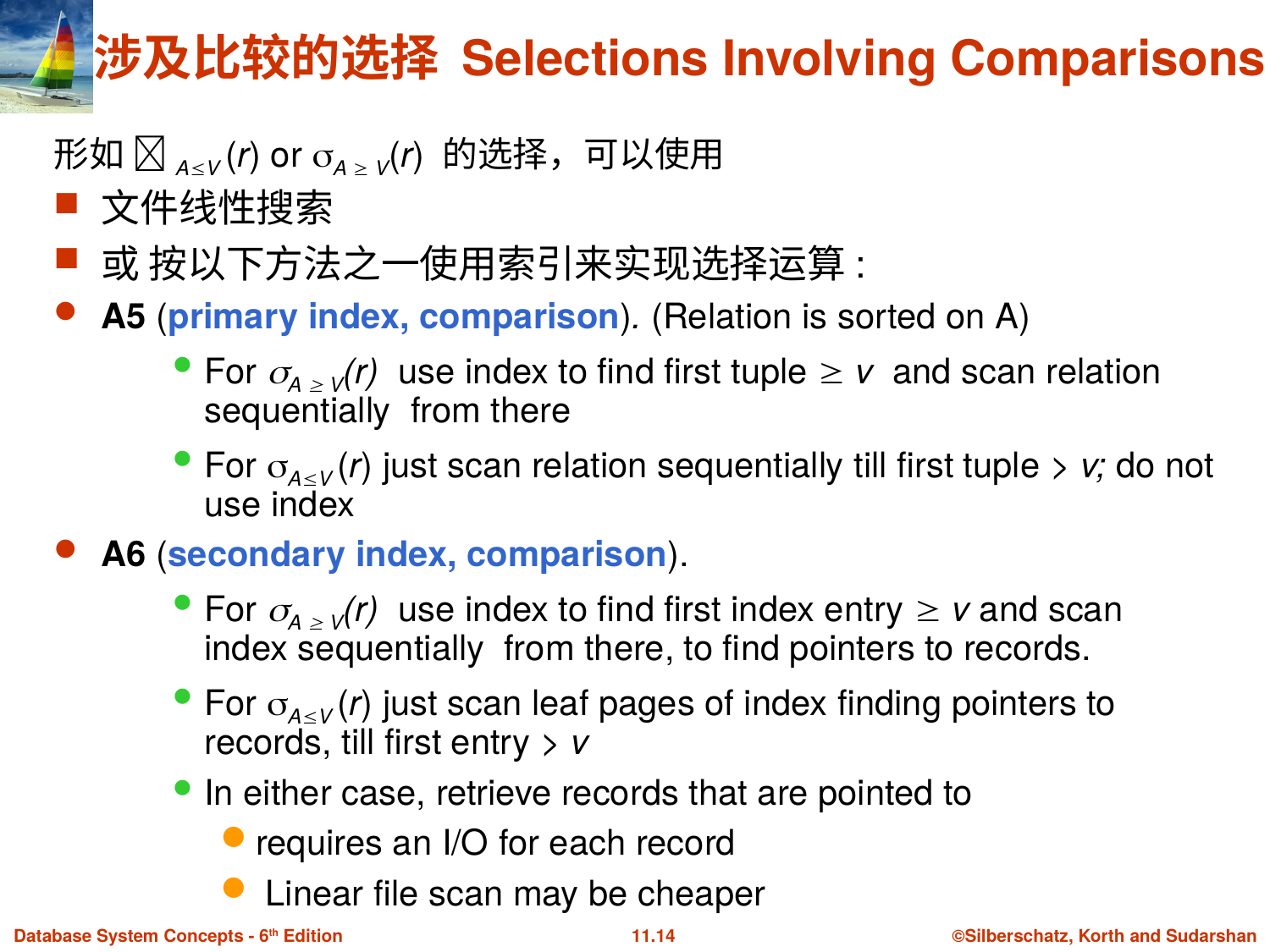

# 涉及比较的选择 Selections Involving Comparisons
形如 σA≤V (r) or σA ≥ V(r) 的选择，可以使用
文件线性搜索
或 按以下方法之一使用索引来实现选择运算:
A5 (primary index, comparison). (Relation is sorted on A)
For σA ≥ V(r)  use index to find first tuple ≥ v  and scan relation sequentially  from there
For σA≤V (r) just scan relation sequentially till first tuple > v; do not use index
A6 (secondary index, comparison).
For σA ≥ V(r)  use index to find first index entry ≥ v and scan index sequentially  from there, to find pointers to records.
For σA≤V (r) just scan leaf pages of index finding pointers to records, till first entry > v
In either case, retrieve records that are pointed to
requires an I/O for each record
 Linear file scan may be cheaper